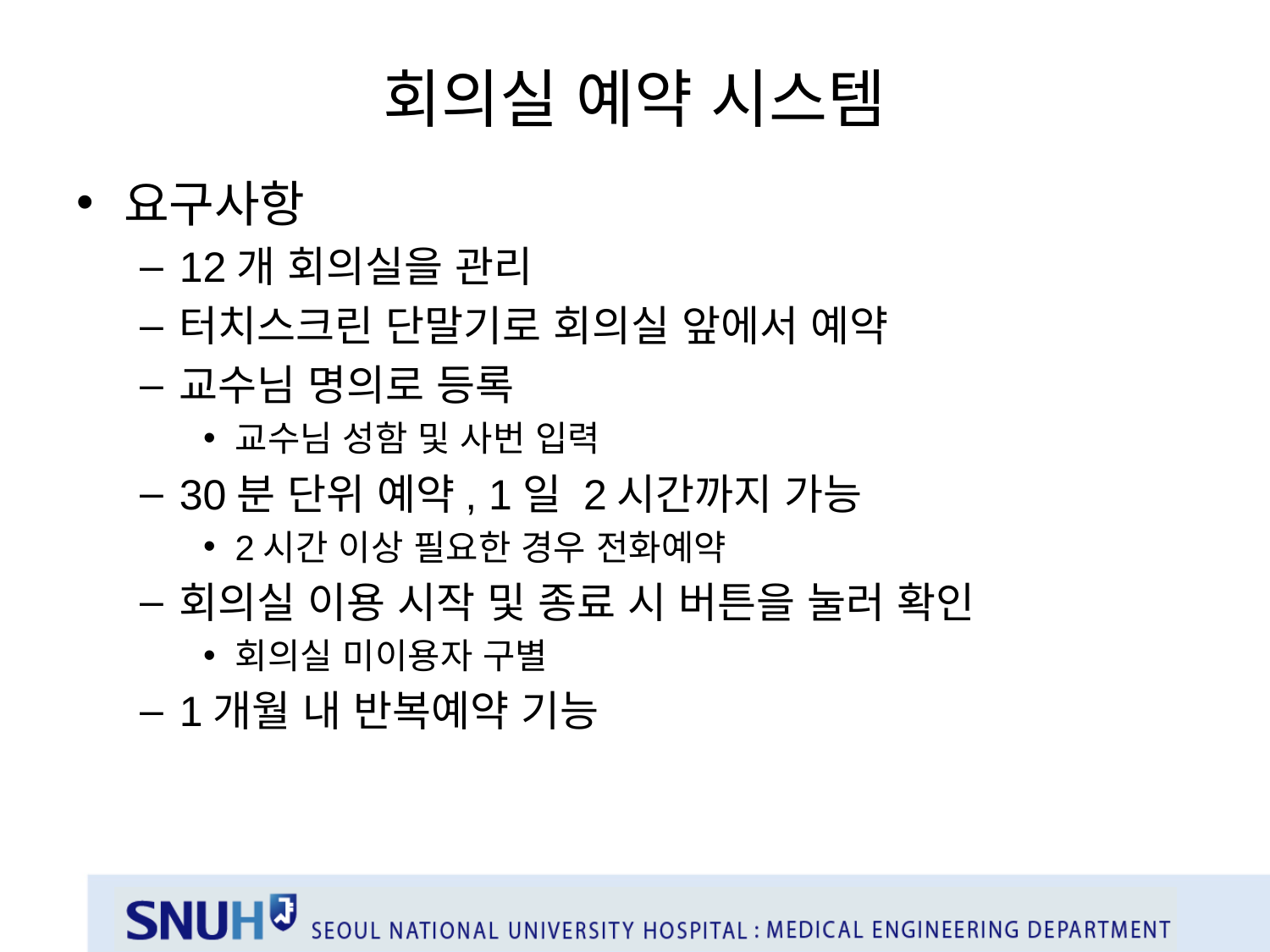

# 회의실 예약 시스템
요구사항
12개 회의실을 관리
터치스크린 단말기로 회의실 앞에서 예약
교수님 명의로 등록
교수님 성함 및 사번 입력
30분 단위 예약, 1일 2시간까지 가능
2시간 이상 필요한 경우 전화예약
회의실 이용 시작 및 종료 시 버튼을 눌러 확인
회의실 미이용자 구별
1개월 내 반복예약 기능